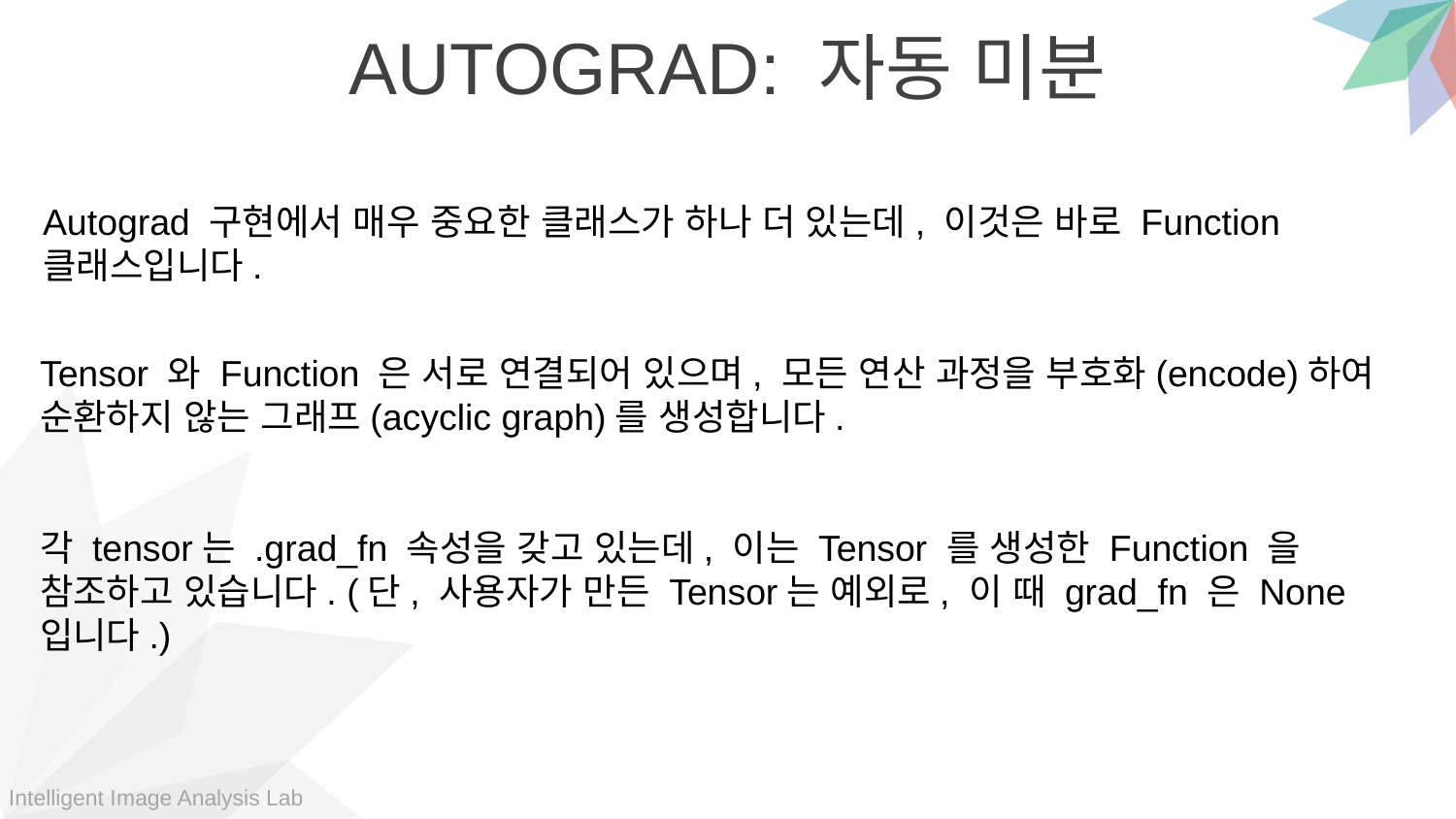

AUTOGRAD: 자동 미분
Autograd 구현에서 매우 중요한 클래스가 하나 더 있는데, 이것은 바로 Function 클래스입니다.
Tensor 와 Function 은 서로 연결되어 있으며, 모든 연산 과정을 부호화(encode)하여 순환하지 않는 그래프(acyclic graph)를 생성합니다.

각 tensor는 .grad_fn 속성을 갖고 있는데, 이는 Tensor 를 생성한 Function 을 참조하고 있습니다. (단, 사용자가 만든 Tensor는 예외로, 이 때 grad_fn 은 None 입니다.)